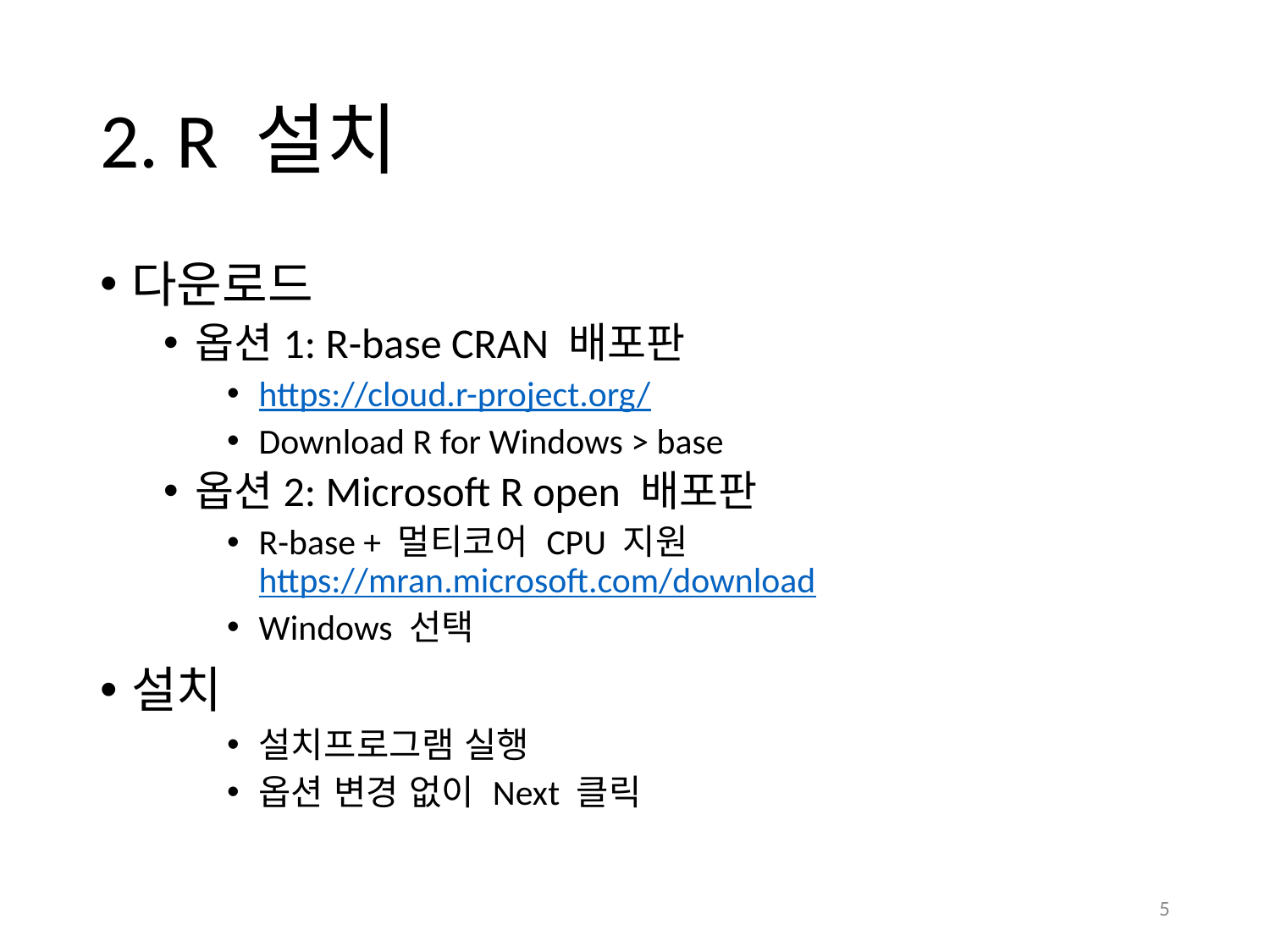

# 2. R 설치
다운로드
옵션1: R-base CRAN 배포판
https://cloud.r-project.org/
Download R for Windows > base
옵션2: Microsoft R open 배포판
R-base + 멀티코어 CPU 지원 https://mran.microsoft.com/download
Windows 선택
설치
설치프로그램 실행
옵션 변경 없이 Next 클릭
5